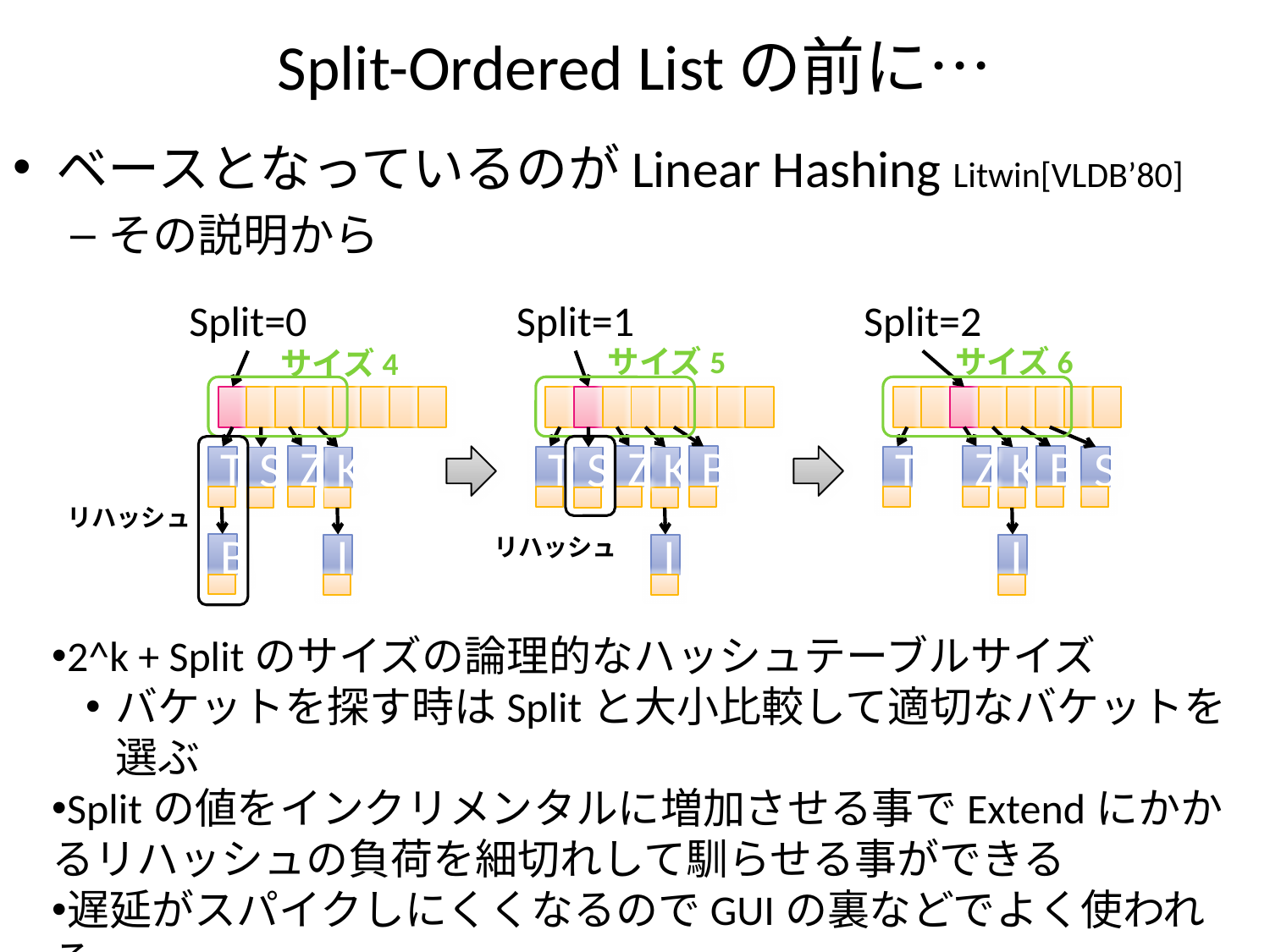

# Split-Ordered Listの前に…
ベースとなっているのがLinear Hashing Litwin[VLDB’80]
その説明から
Split=0
Split=1
Split=2
サイズ5
サイズ6
サイズ4

Z

Z
B

Z
B
T
T
T
S
S
K
S
K
K

リハッシュ
リハッシュ
B
I
I
I

2^k + Splitのサイズの論理的なハッシュテーブルサイズ
バケットを探す時はSplitと大小比較して適切なバケットを選ぶ
Splitの値をインクリメンタルに増加させる事でExtendにかかるリハッシュの負荷を細切れして馴らせる事ができる
遅延がスパイクしにくくなるのでGUIの裏などでよく使われる